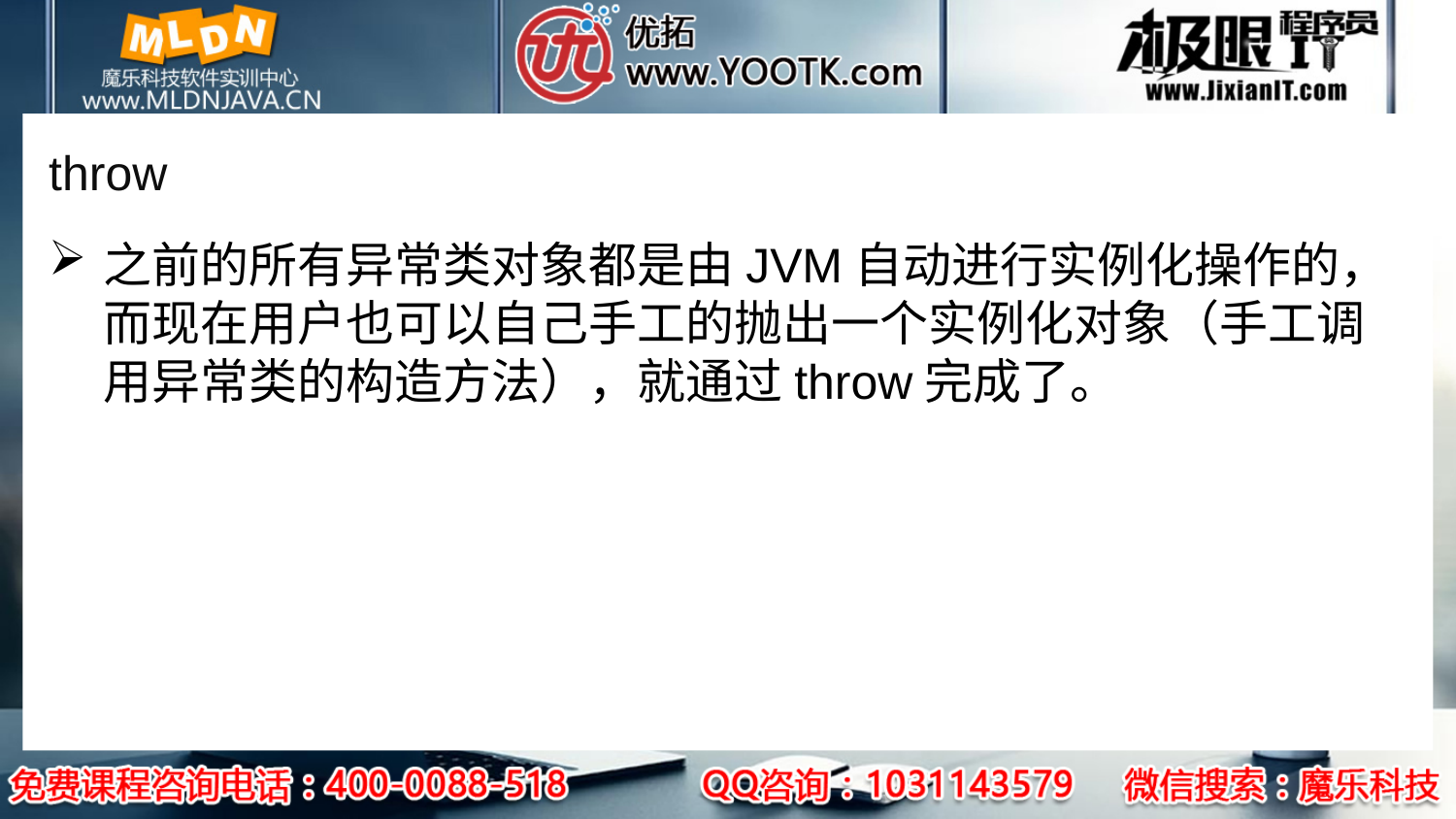

# throw
之前的所有异常类对象都是由JVM自动进行实例化操作的，而现在用户也可以自己手工的抛出一个实例化对象（手工调用异常类的构造方法），就通过throw完成了。